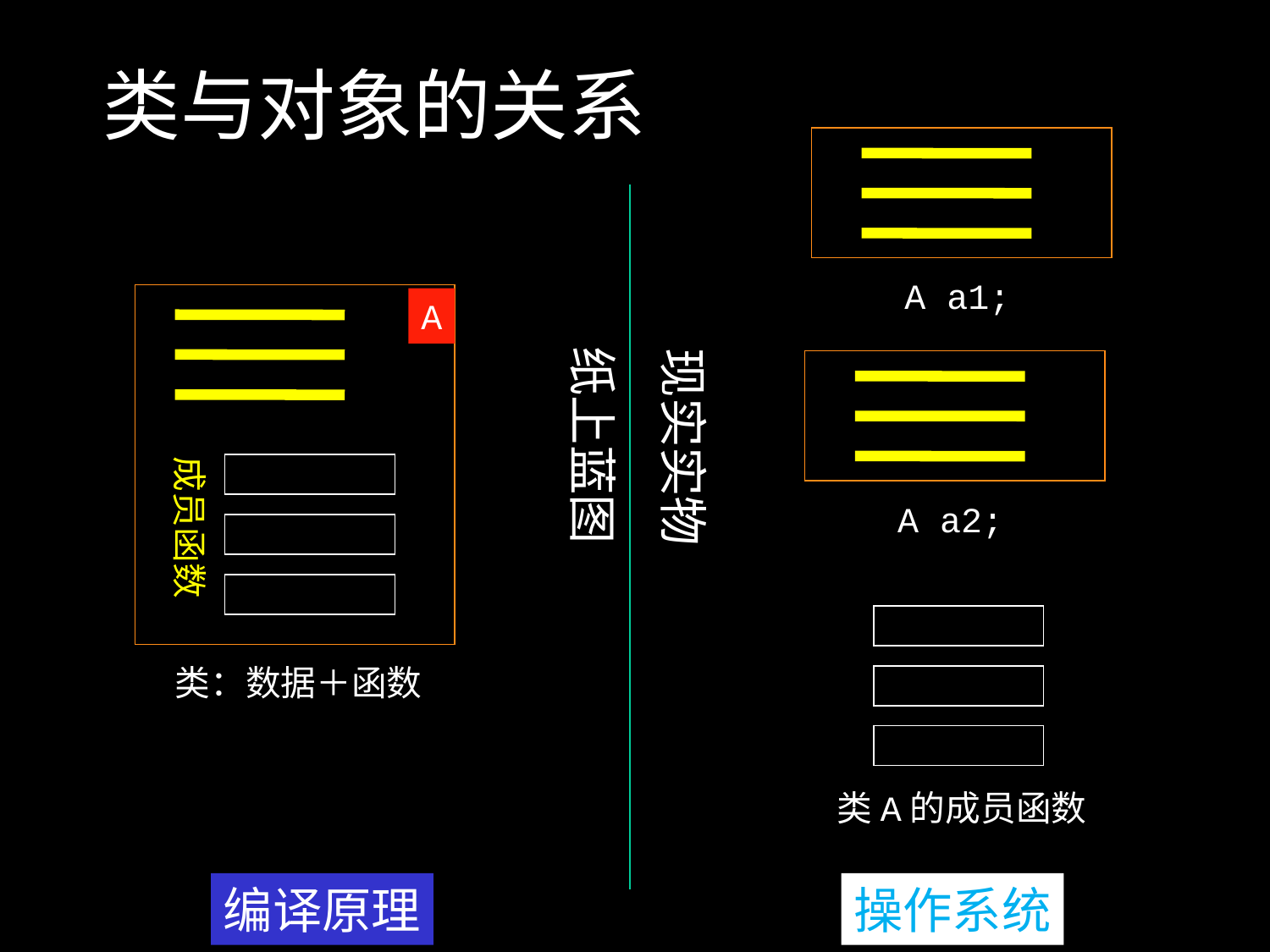

类与对象的关系

A a1;

A

成员函数

类：数据＋函数
纸上蓝图
现实实物

A a2;

类A的成员函数
编译原理
操作系统